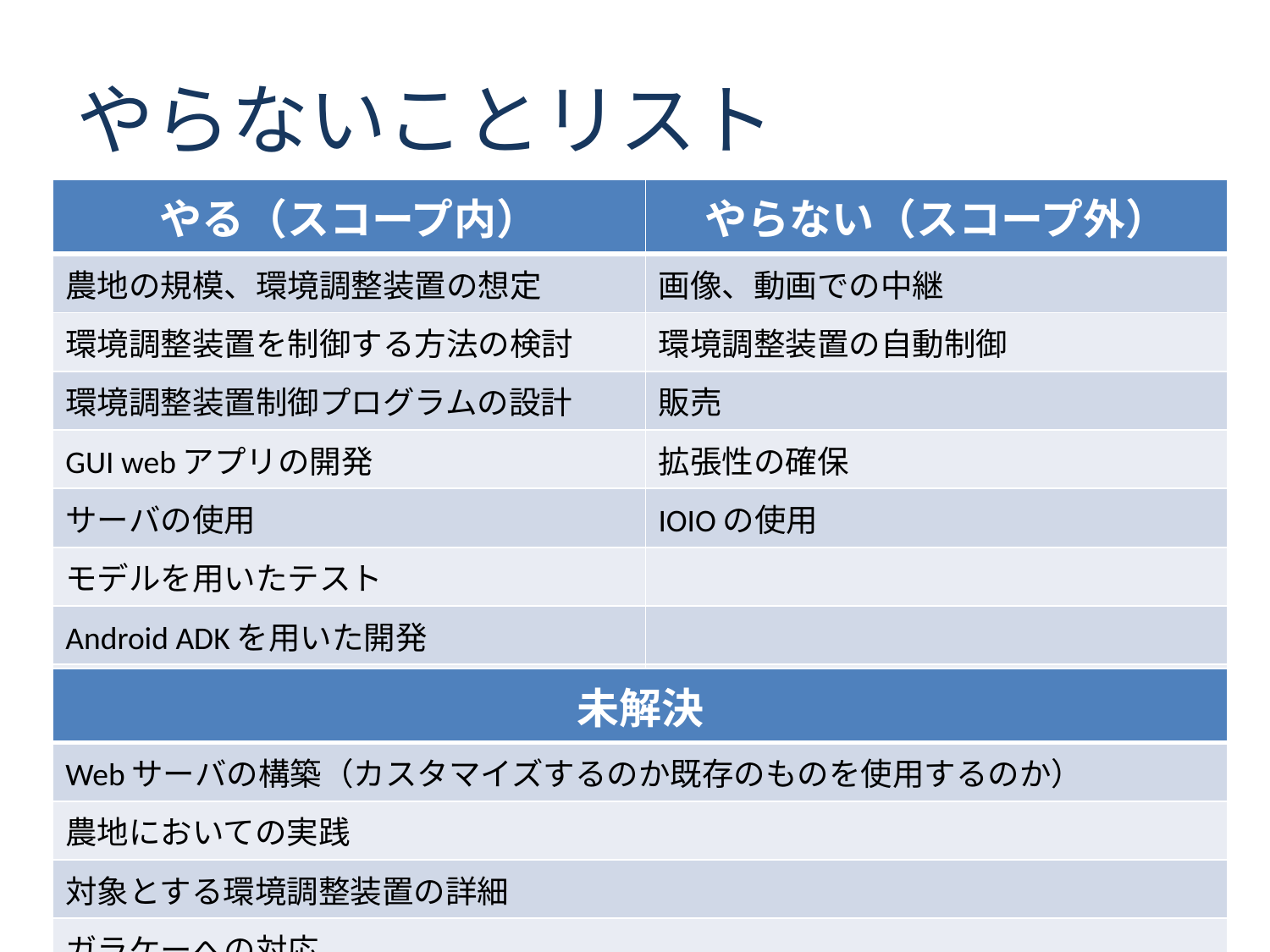

# やらないことリスト
| やる（スコープ内） | やらない（スコープ外） |
| --- | --- |
| 農地の規模、環境調整装置の想定 | 画像、動画での中継 |
| 環境調整装置を制御する方法の検討 | 環境調整装置の自動制御 |
| 環境調整装置制御プログラムの設計 | 販売 |
| GUI webアプリの開発 | 拡張性の確保 |
| サーバの使用 | IOIOの使用 |
| モデルを用いたテスト |  |
| Android ADKを用いた開発 |  |
| 温度、湿度のリアルタイム監視 |  |
| 未解決 |
| --- |
| Webサーバの構築（カスタマイズするのか既存のものを使用するのか） |
| 農地においての実践 |
| 対象とする環境調整装置の詳細 |
| ガラケーへの対応 |